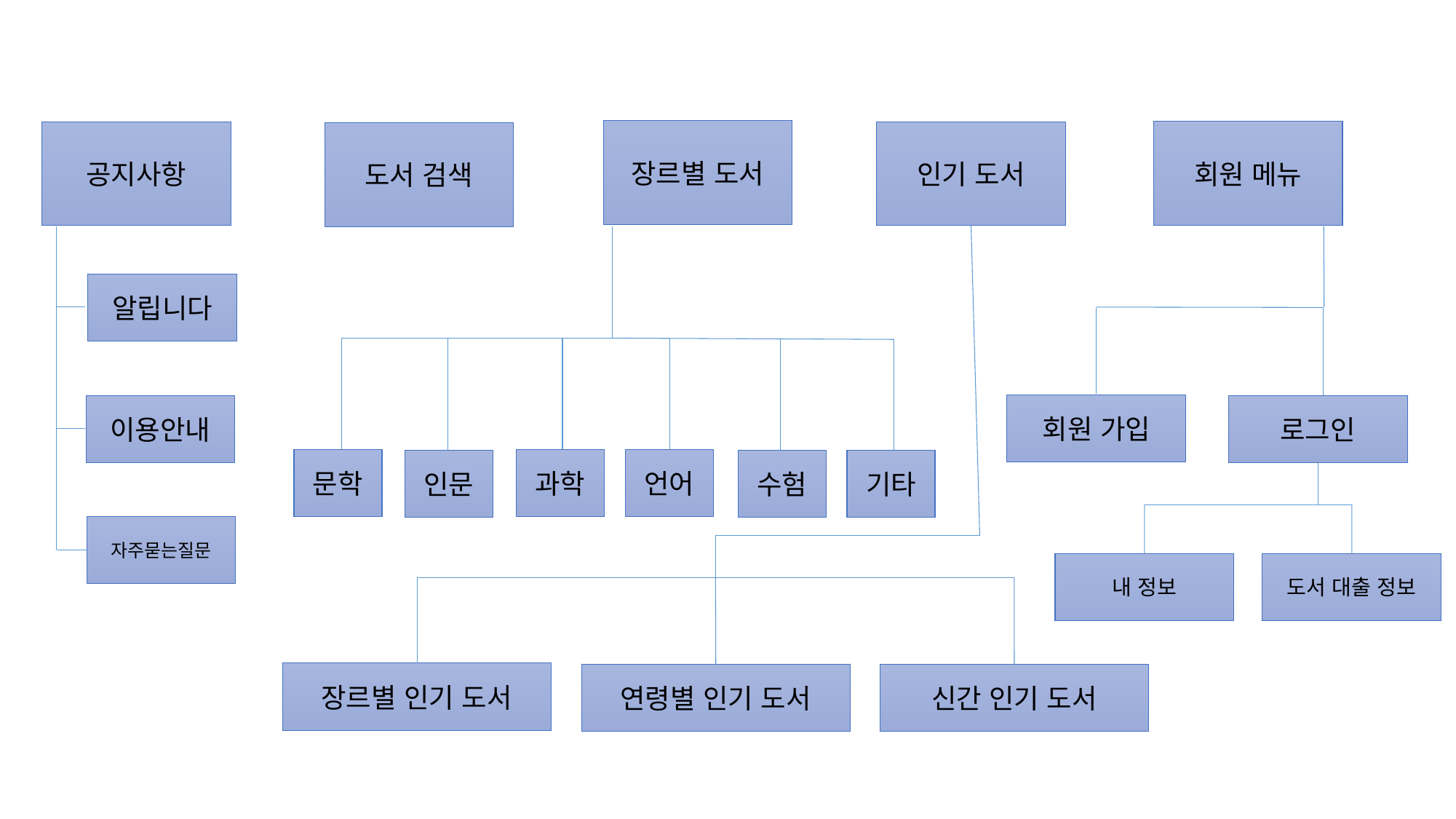

장르별 도서
회원 메뉴
공지사항
인기 도서
도서 검색
알립니다
회원 가입
이용안내
로그인
언어
문학
과학
인문
기타
수험
자주묻는질문
내 정보
도서 대출 정보
장르별 인기 도서
연령별 인기 도서
신간 인기 도서